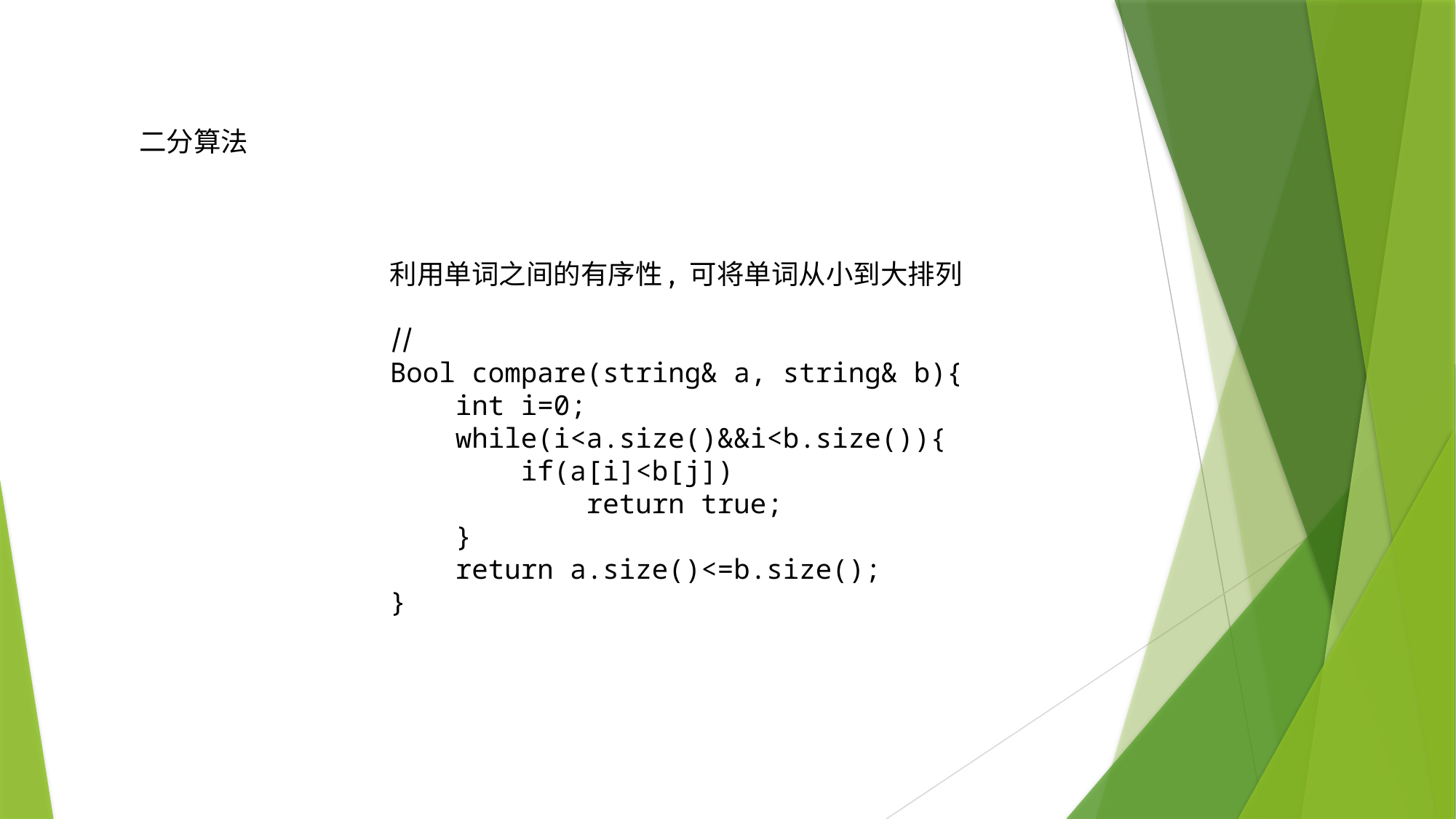

二分算法

利用单词之间的有序性, 可将单词从小到大排列

//
Bool compare(string& a, string& b){
    int i=0;
    while(i<a.size()&&i<b.size()){
        if(a[i]<b[j])
            return true;
    }
    return a.size()<=b.size();
}